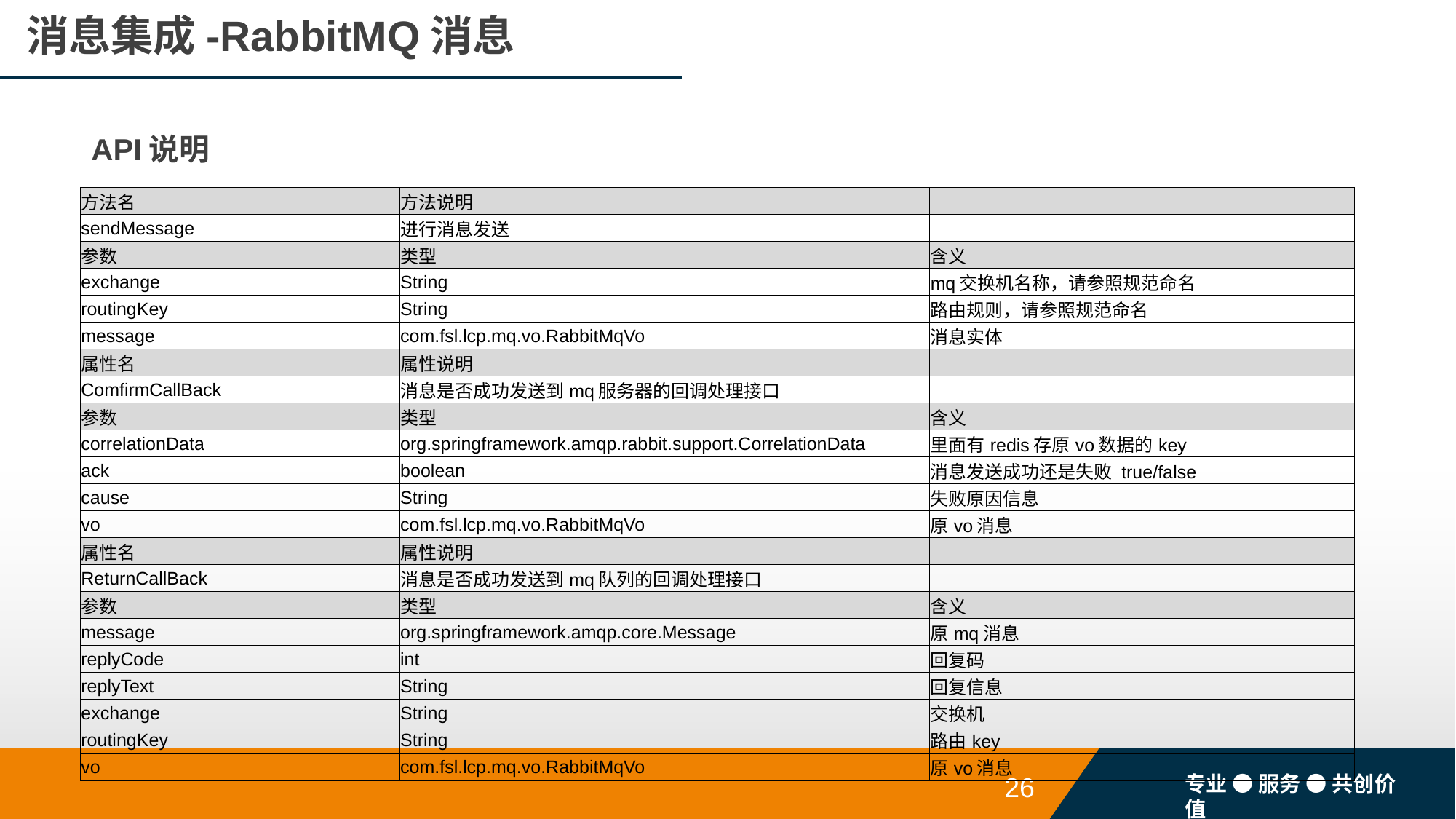

# 消息集成-RabbitMQ消息
API说明
| 方法名 | 方法说明 |  |
| --- | --- | --- |
| sendMessage | 进行消息发送 |  |
| 参数 | 类型 | 含义 |
| exchange | String | mq交换机名称，请参照规范命名 |
| routingKey | String | 路由规则，请参照规范命名 |
| message | com.fsl.lcp.mq.vo.RabbitMqVo | 消息实体 |
| 属性名 | 属性说明 |  |
| ComfirmCallBack | 消息是否成功发送到mq服务器的回调处理接口 |  |
| 参数 | 类型 | 含义 |
| correlationData | org.springframework.amqp.rabbit.support.CorrelationData | 里面有redis存原vo数据的key |
| ack | boolean | 消息发送成功还是失败 true/false |
| cause | String | 失败原因信息 |
| vo | com.fsl.lcp.mq.vo.RabbitMqVo | 原vo消息 |
| 属性名 | 属性说明 |  |
| ReturnCallBack | 消息是否成功发送到mq队列的回调处理接口 |  |
| 参数 | 类型 | 含义 |
| message | org.springframework.amqp.core.Message | 原mq消息 |
| replyCode | int | 回复码 |
| replyText | String | 回复信息 |
| exchange | String | 交换机 |
| routingKey | String | 路由key |
| vo | com.fsl.lcp.mq.vo.RabbitMqVo | 原vo消息 |